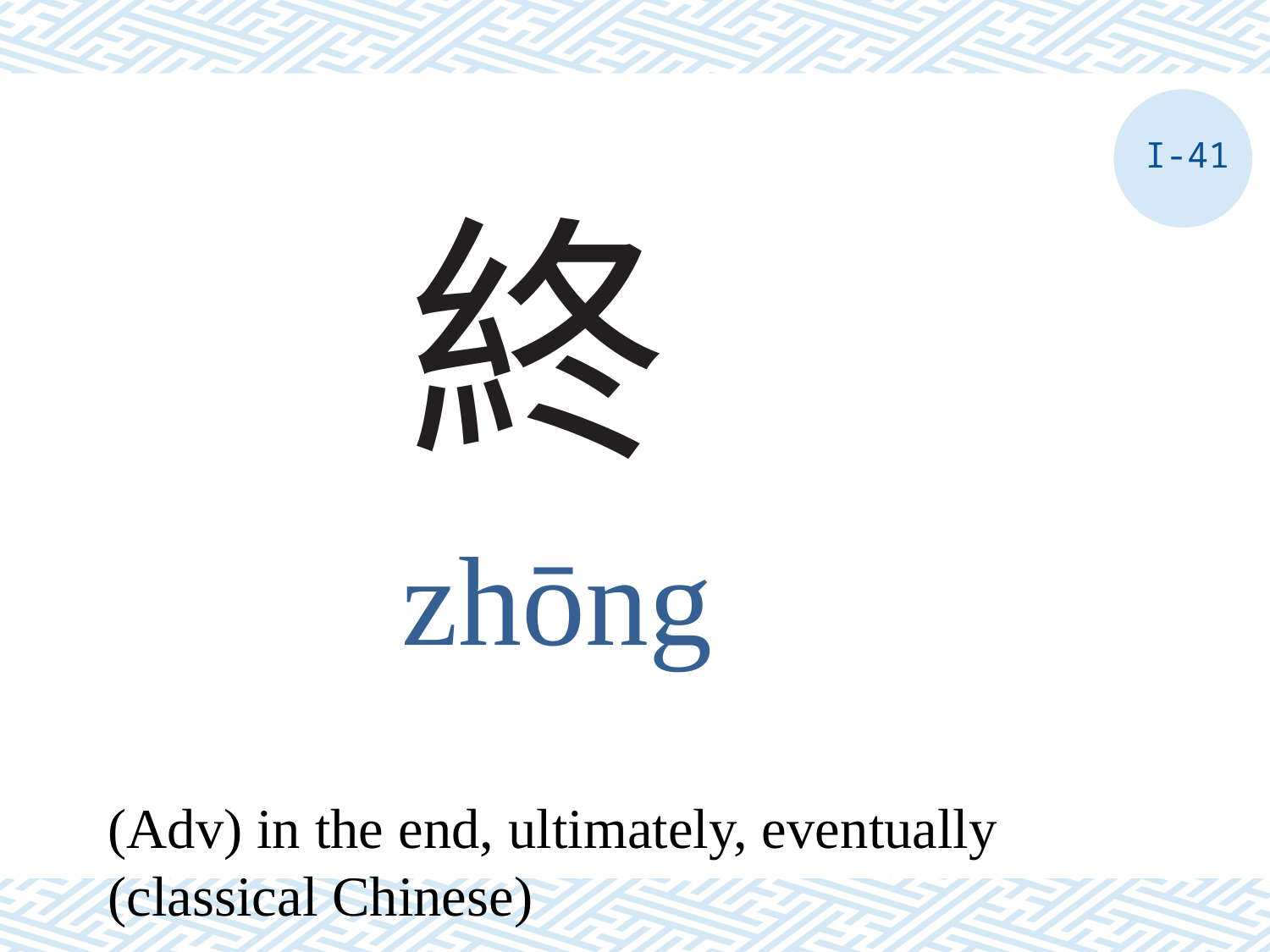

I-41

# 終
zhōng
(Adv) in the end, ultimately, eventually (classical Chinese)